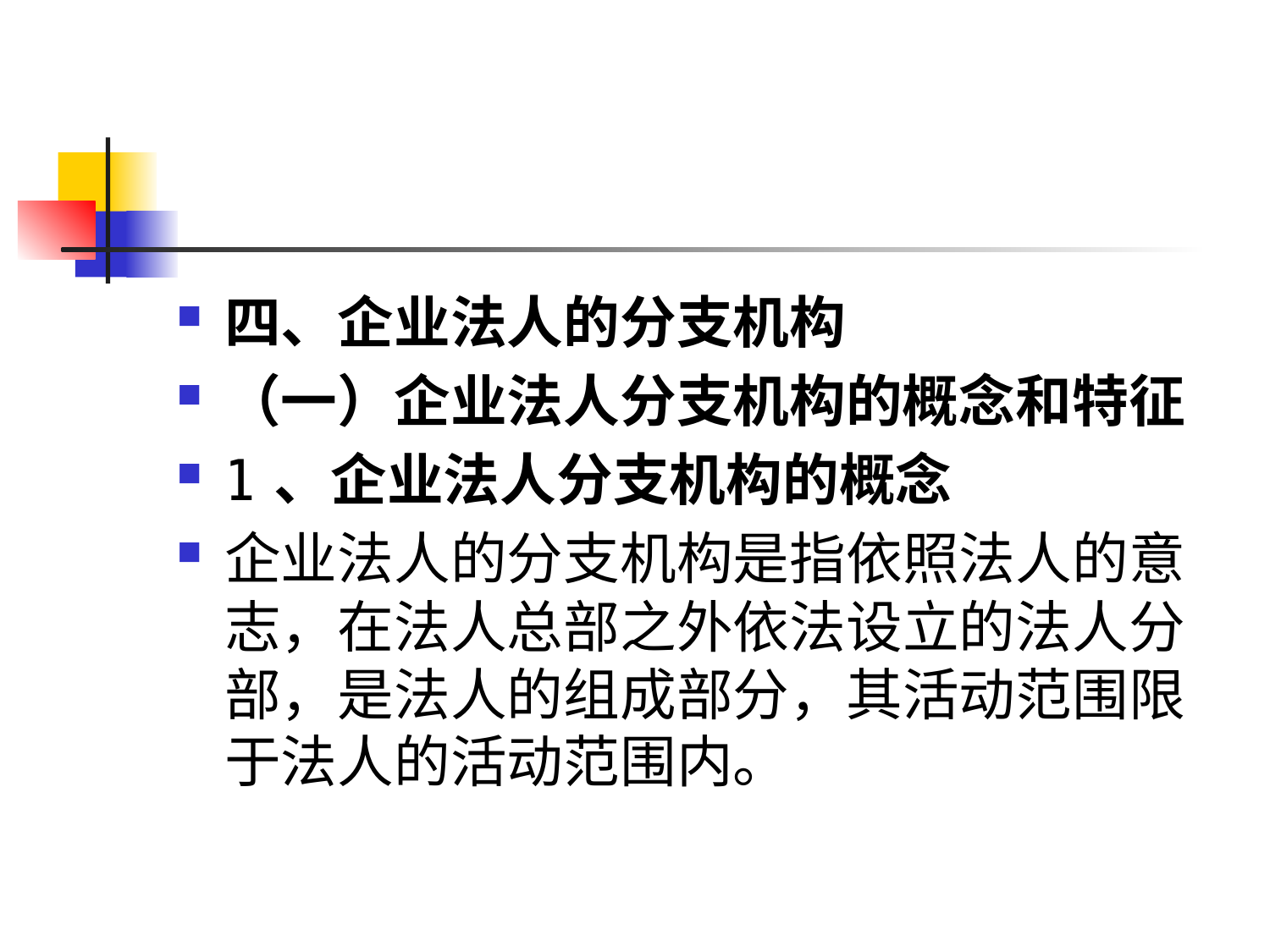

#
四、企业法人的分支机构
（一）企业法人分支机构的概念和特征
1、企业法人分支机构的概念
企业法人的分支机构是指依照法人的意志，在法人总部之外依法设立的法人分部，是法人的组成部分，其活动范围限于法人的活动范围内。